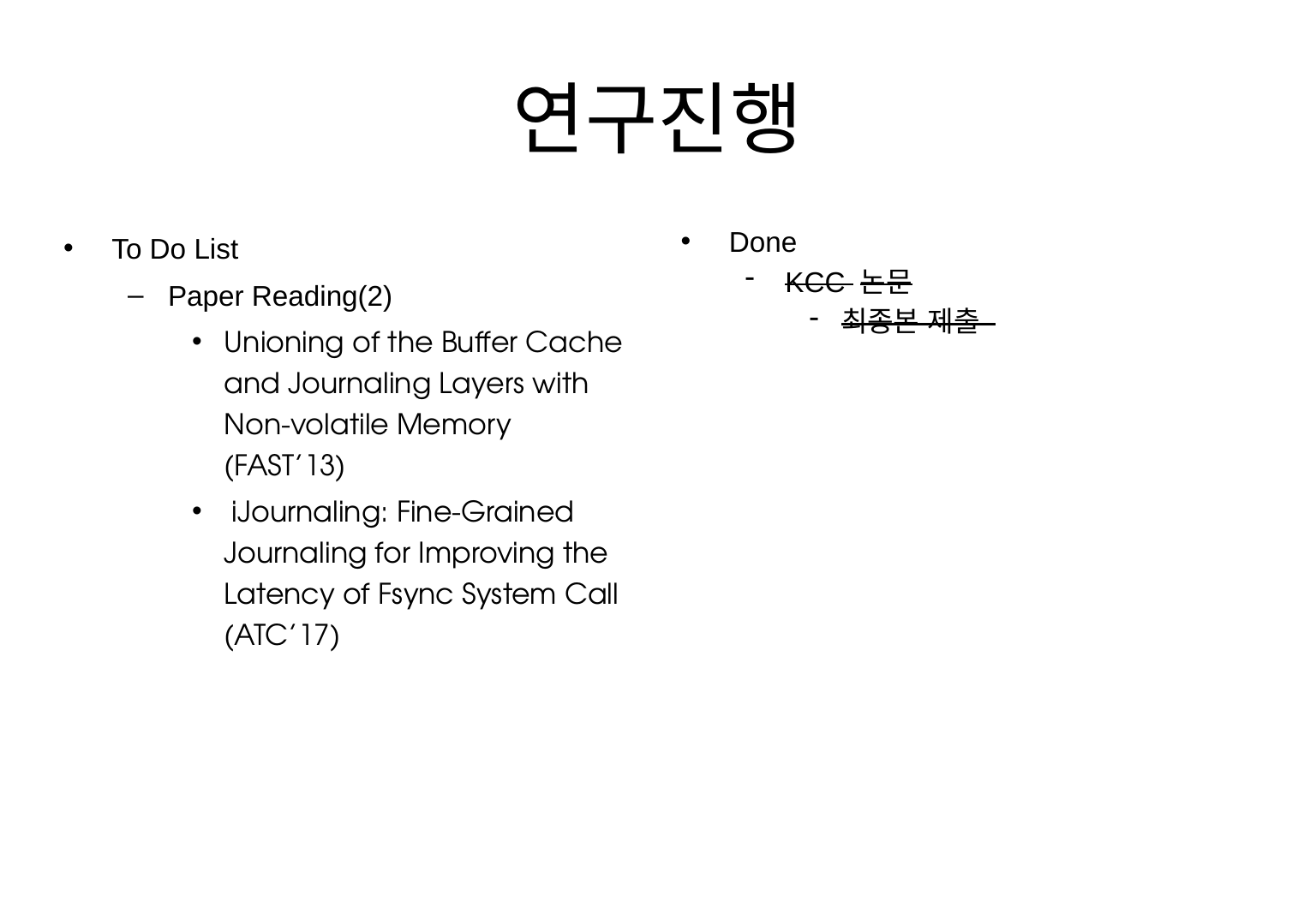

# 연구진행

To Do List
Paper Reading(2)
Unioning of the Buffer Cache and Journaling Layers with Non-volatile Memory (FAST’13)
 iJournaling: Fine-Grained Journaling for Improving the Latency of Fsync System Call (ATC’17)

Done
KCC 논문
최종본 제출